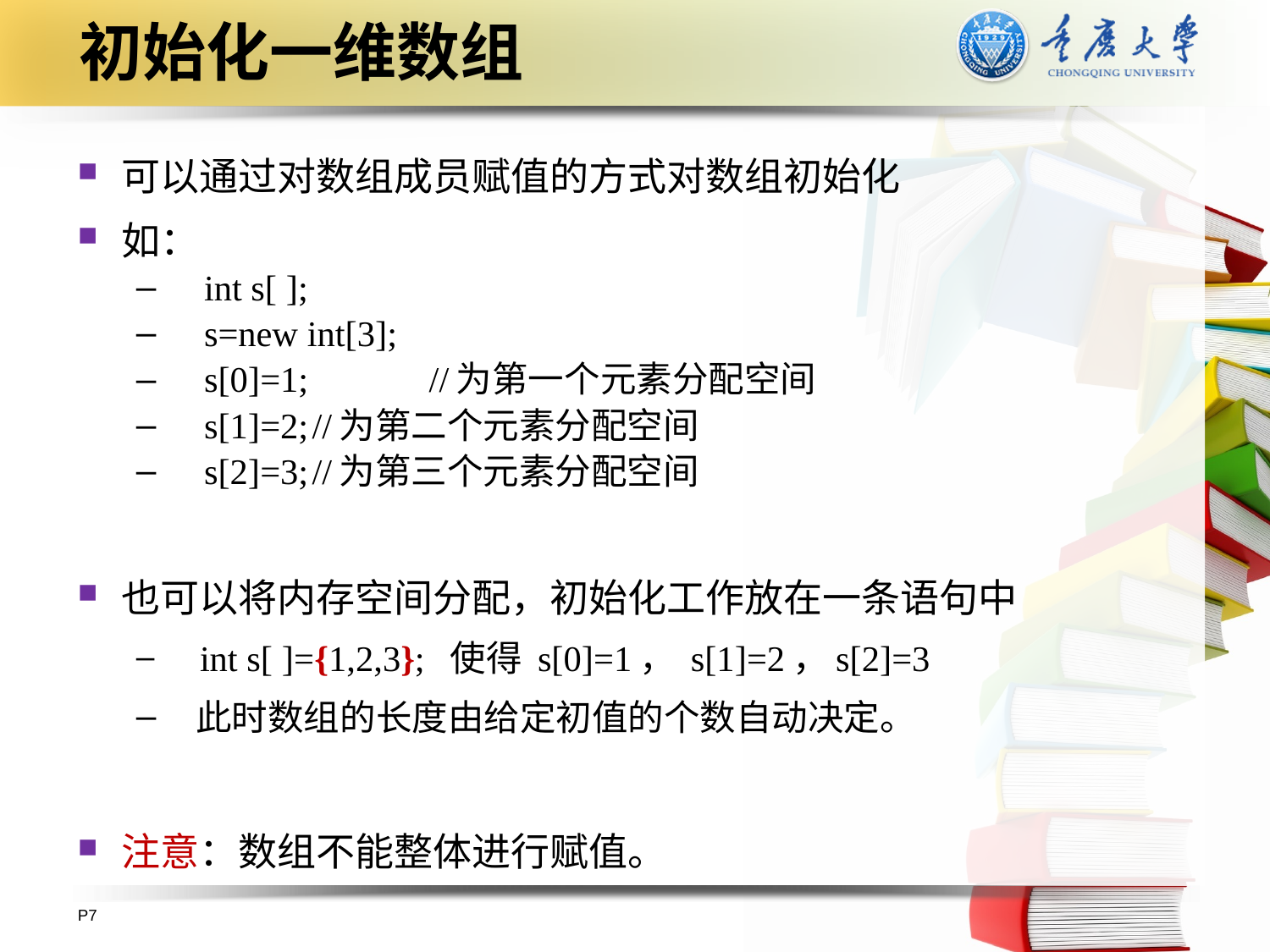

# 初始化一维数组
可以通过对数组成员赋值的方式对数组初始化
如：
int s[ ];
s=new int[3];
s[0]=1;        	 //为第一个元素分配空间
s[1]=2;		//为第二个元素分配空间
s[2]=3;		//为第三个元素分配空间

也可以将内存空间分配，初始化工作放在一条语句中
   int s[ ]={1,2,3};  使得 s[0]=1， s[1]=2，s[2]=3
  此时数组的长度由给定初值的个数自动决定。

注意：数组不能整体进行赋值。
P7